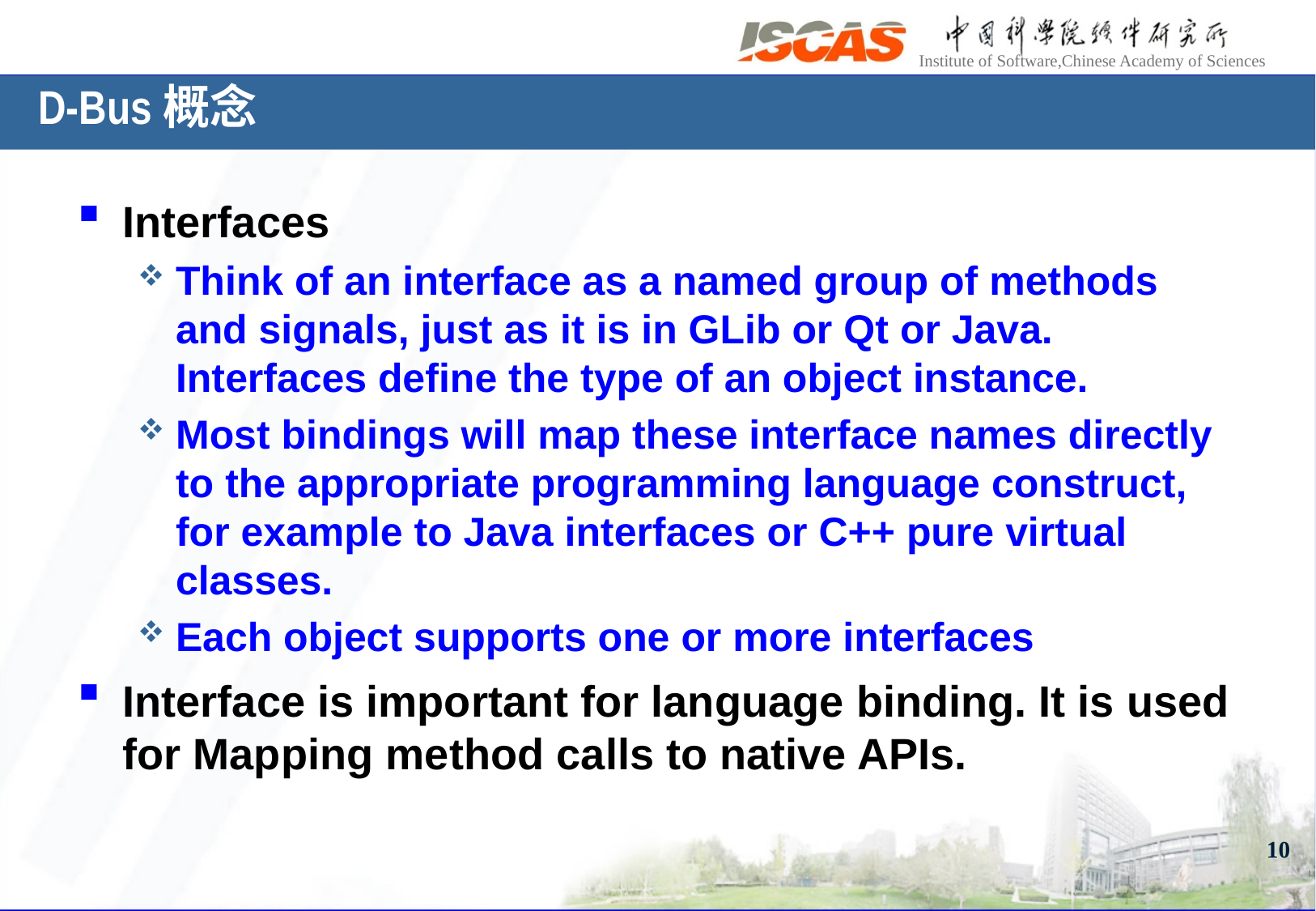

# D-Bus概念
Interfaces
Think of an interface as a named group of methods and signals, just as it is in GLib or Qt or Java. Interfaces define the type of an object instance.
Most bindings will map these interface names directly to the appropriate programming language construct, for example to Java interfaces or C++ pure virtual classes.
Each object supports one or more interfaces
Interface is important for language binding. It is used for Mapping method calls to native APIs.
10